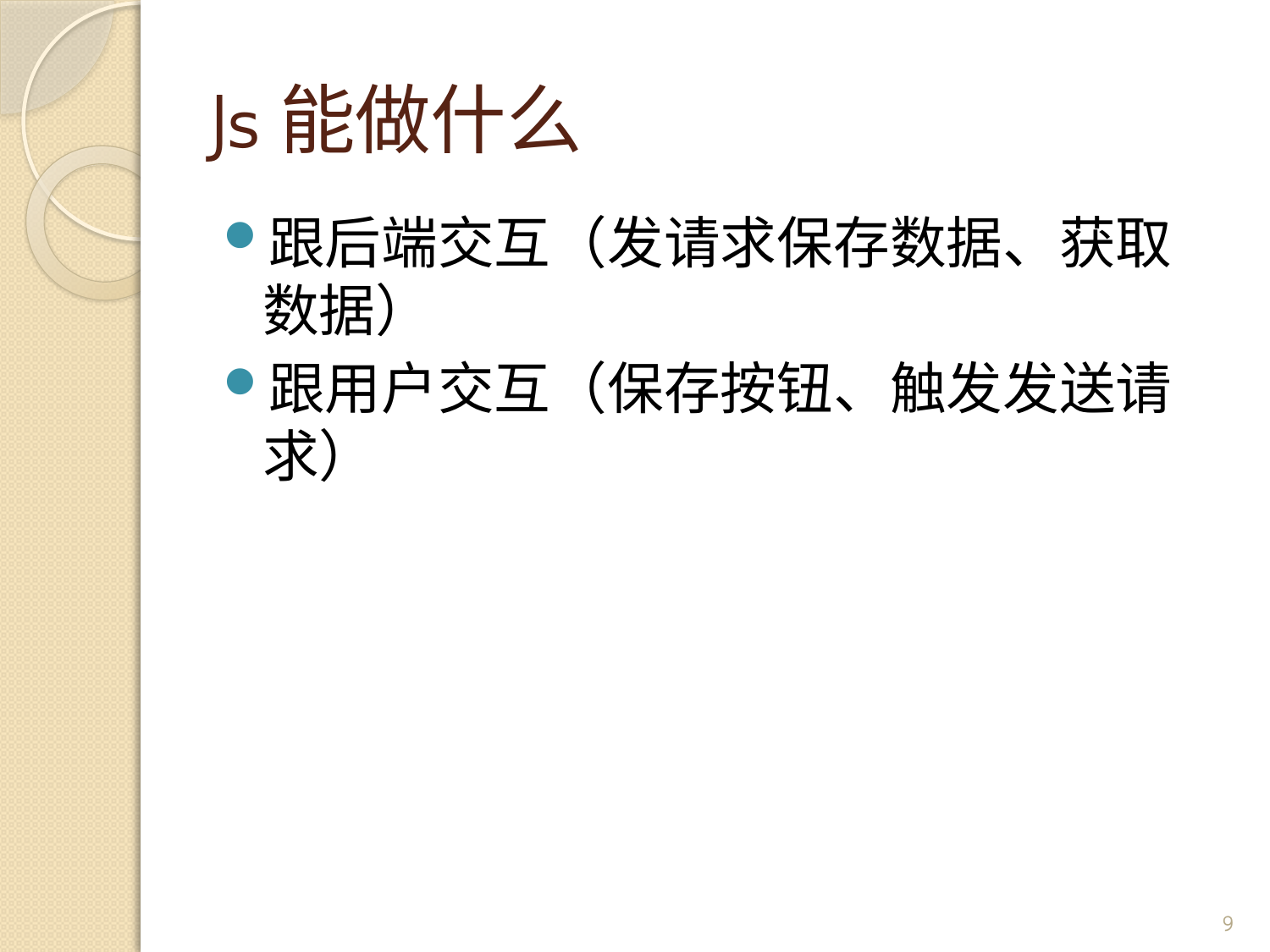

# Js能做什么
跟后端交互（发请求保存数据、获取数据）
跟用户交互（保存按钮、触发发送请求）
9